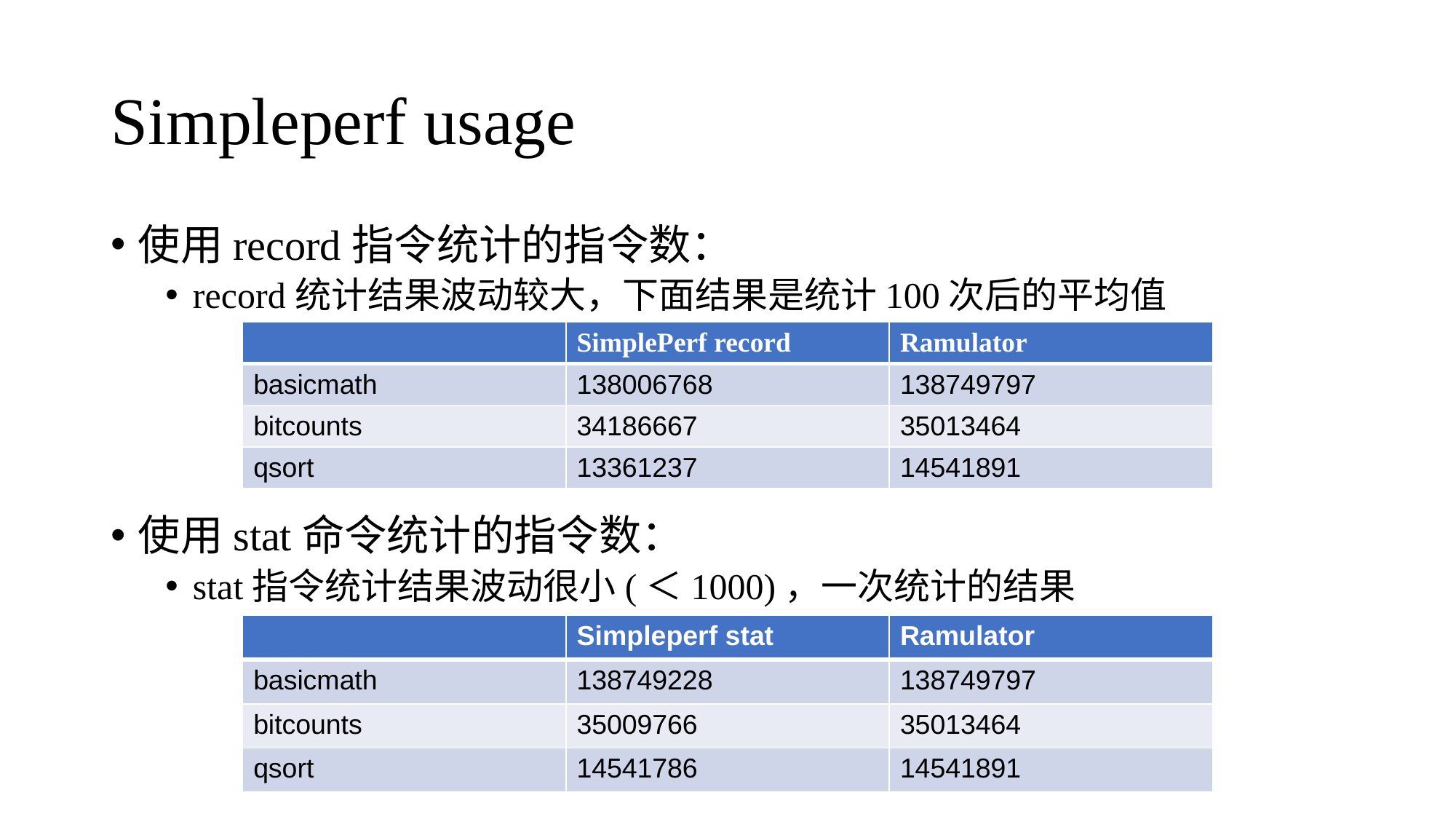

# Simpleperf usage
使用record指令统计的指令数：
record统计结果波动较大，下面结果是统计100次后的平均值

使用stat命令统计的指令数：
stat指令统计结果波动很小(＜1000)，一次统计的结果

|  | SimplePerf record | Ramulator |
| --- | --- | --- |
| basicmath | 138006768 | 138749797 |
| bitcounts | 34186667 | 35013464 |
| qsort | 13361237 | 14541891 |
|  | Simpleperf stat | Ramulator |
| --- | --- | --- |
| basicmath | 138749228 | 138749797 |
| bitcounts | 35009766 | 35013464 |
| qsort | 14541786 | 14541891 |